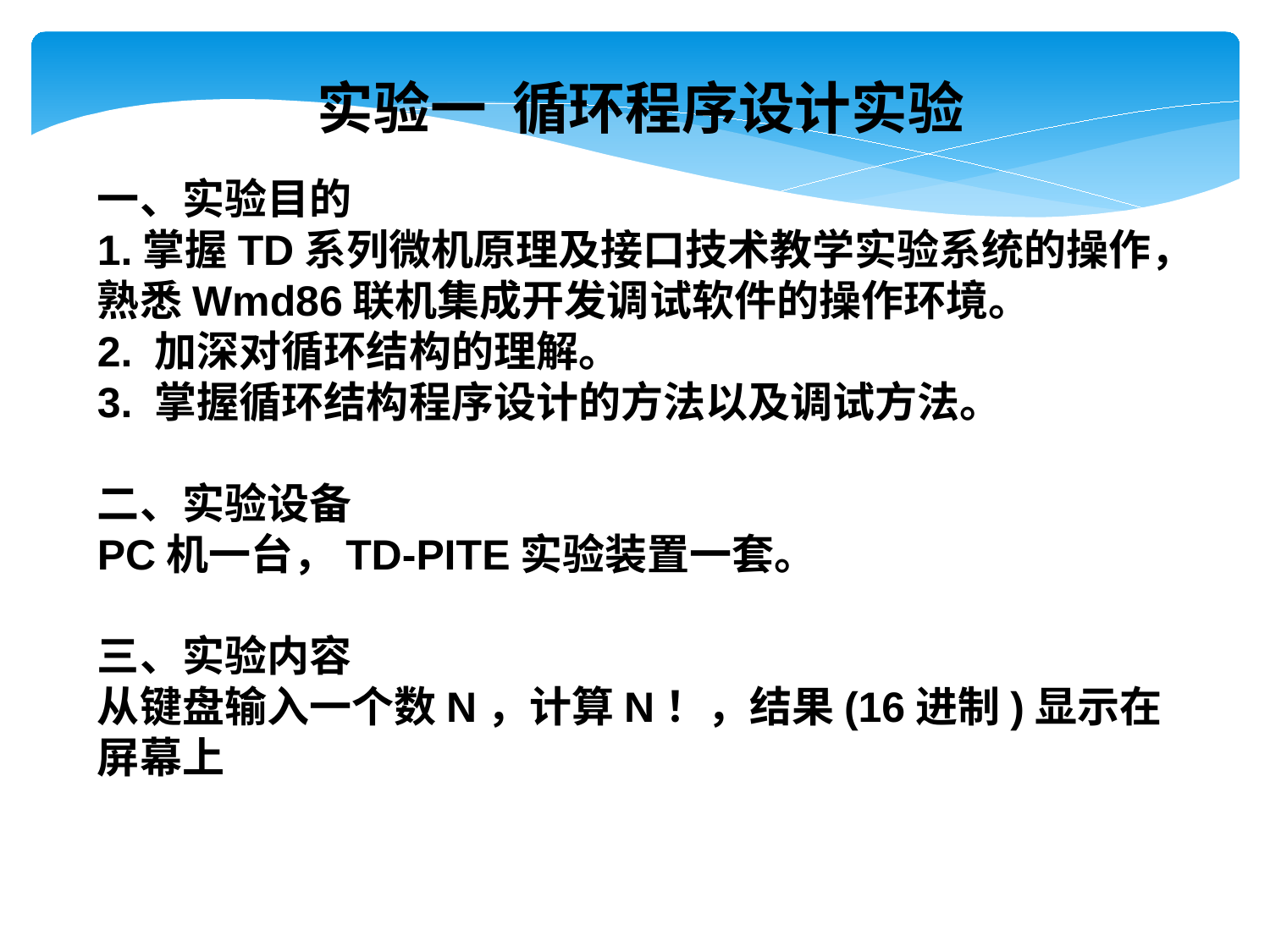

实验一  循环程序设计实验
一、实验目的
1.掌握TD系列微机原理及接口技术教学实验系统的操作，熟悉Wmd86联机集成开发调试软件的操作环境。
2. 加深对循环结构的理解。
3. 掌握循环结构程序设计的方法以及调试方法。

二、实验设备
PC机一台，TD-PITE实验装置一套。

三、实验内容
从键盘输入一个数N，计算N！，结果(16进制)显示在屏幕上